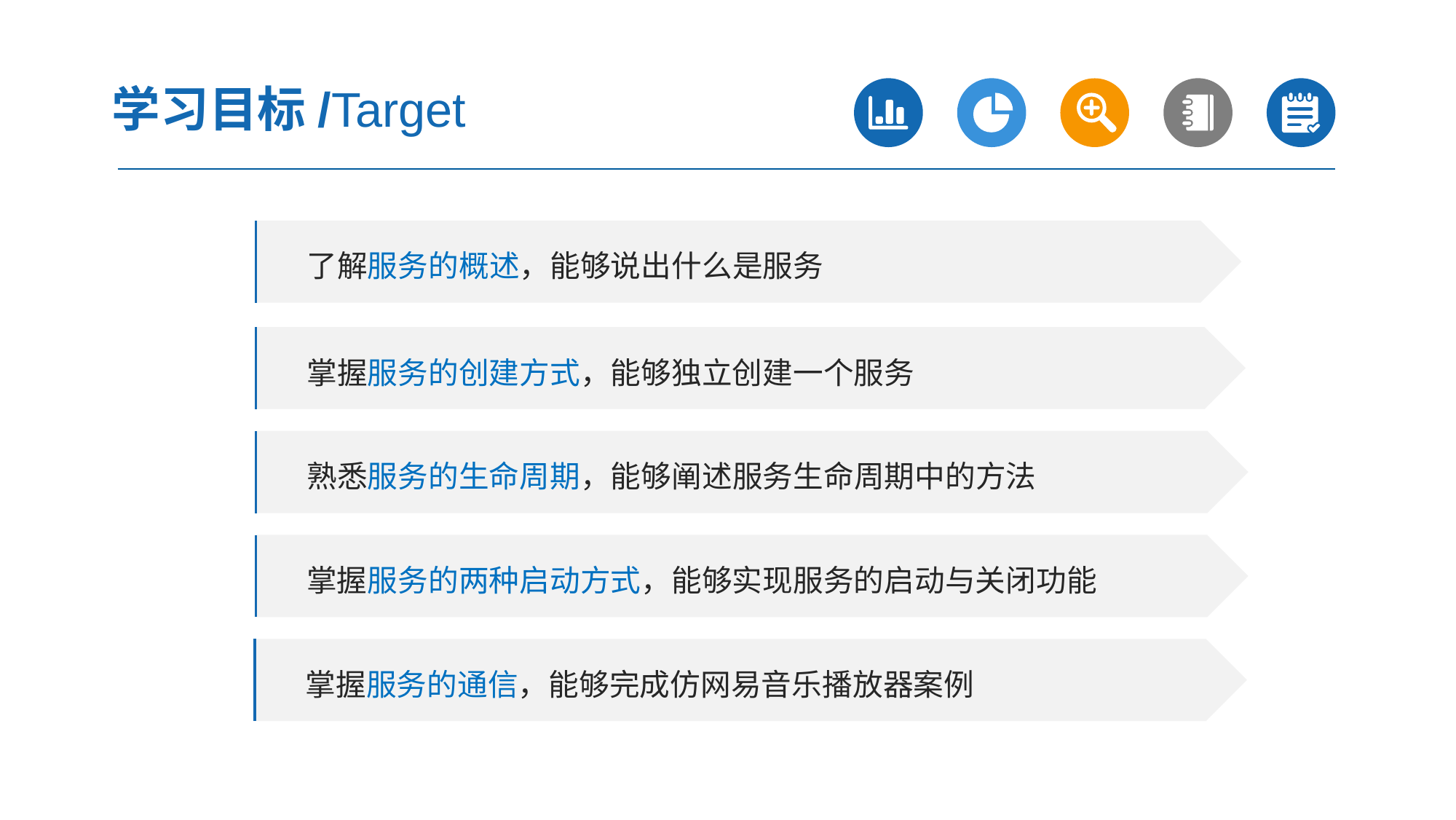

学习目标/Target
     了解服务的概述，能够说出什么是服务

     掌握服务的创建方式，能够独立创建一个服务

     熟悉服务的生命周期，能够阐述服务生命周期中的方法

     掌握服务的两种启动方式，能够实现服务的启动与关闭功能

     掌握服务的通信，能够完成仿网易音乐播放器案例